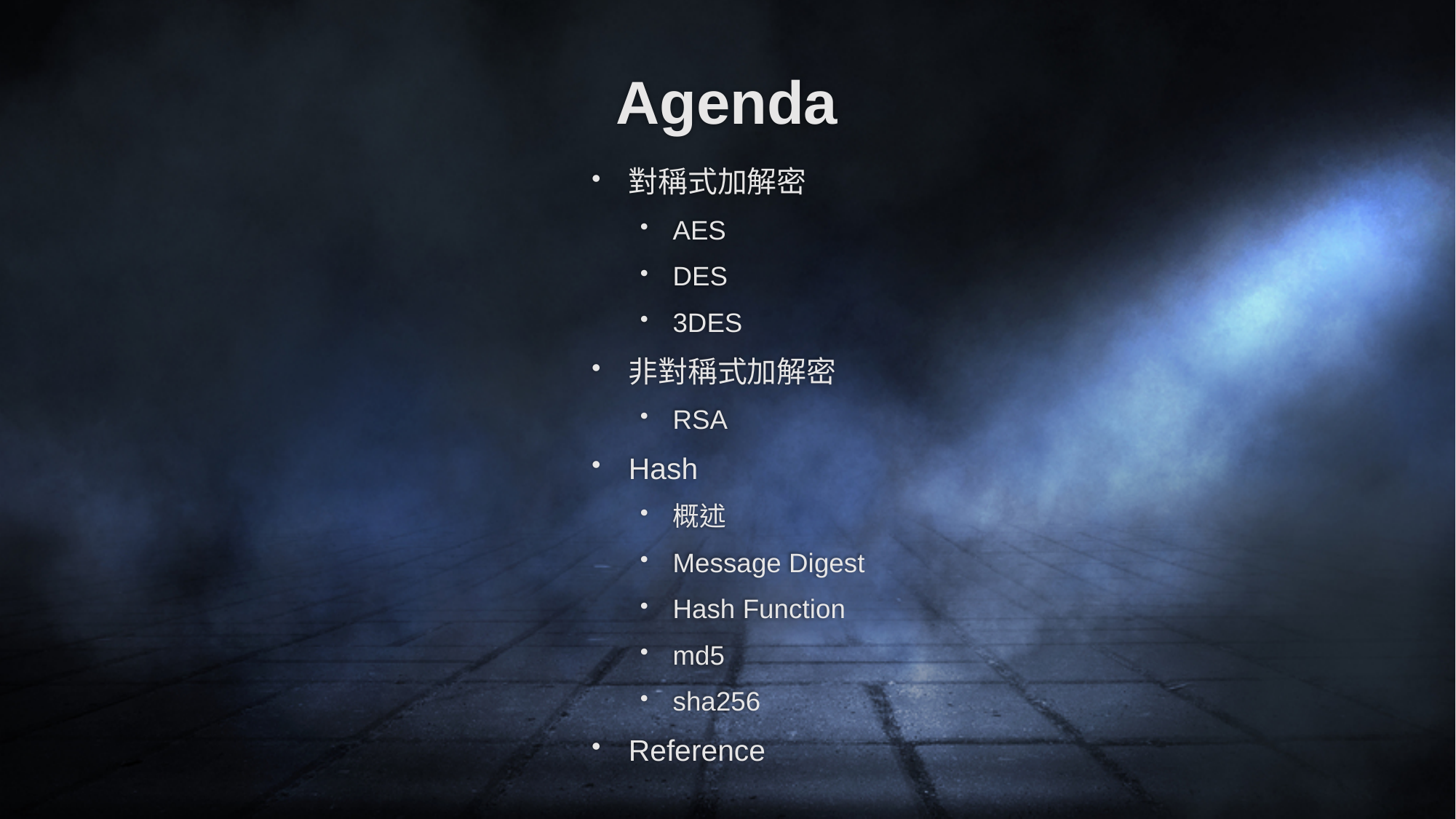

# Agenda
對稱式加解密
AES
DES
3DES
非對稱式加解密
RSA
Hash
概述
Message Digest
Hash Function
md5
sha256
Reference